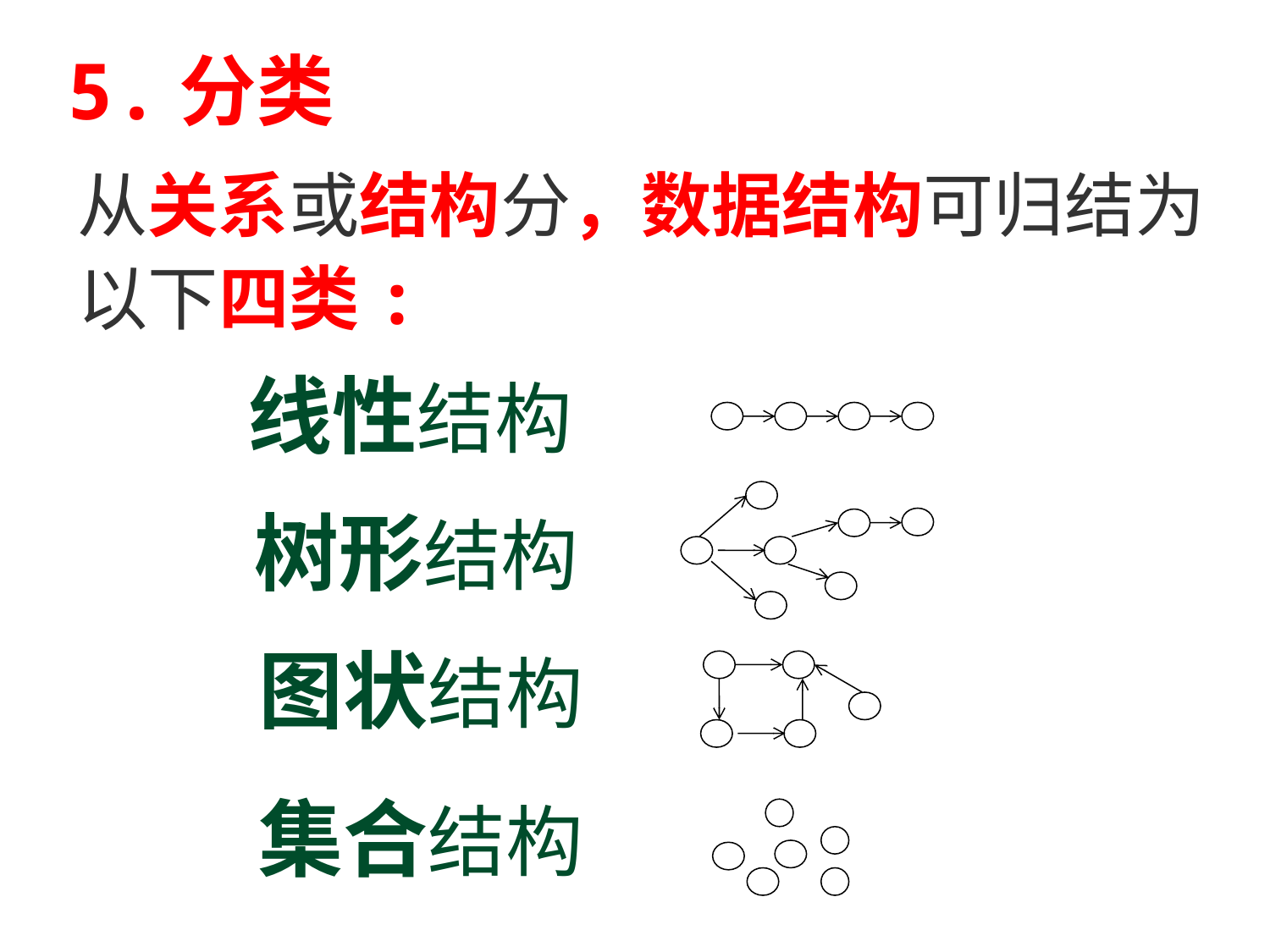

5.分类
从关系或结构分，数据结构可归结为以下四类:
线性结构

树形结构
图状结构

集合结构